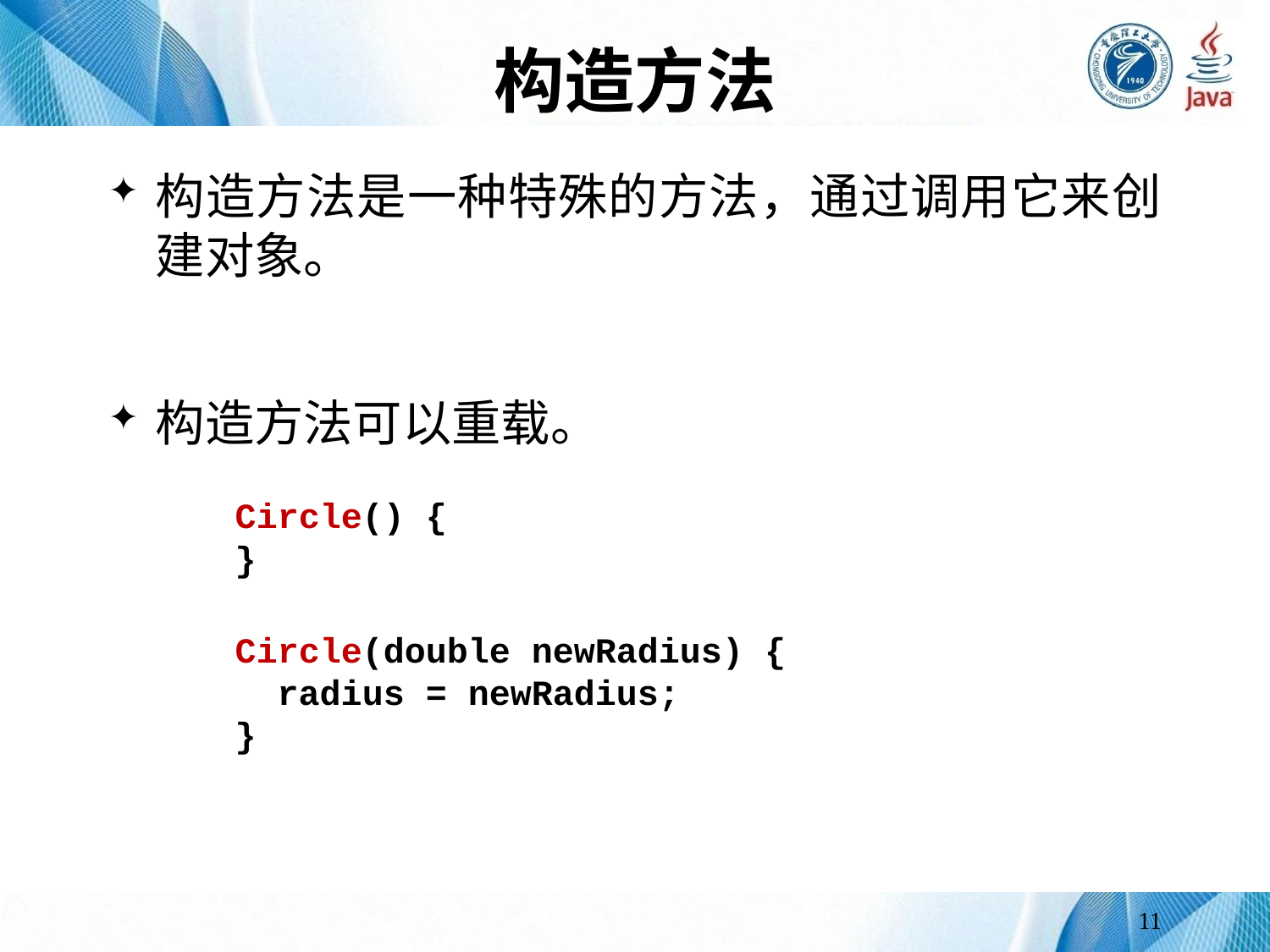

# 构造方法
构造方法是一种特殊的方法，通过调用它来创建对象。

构造方法可以重载。

Circle() {
}

Circle(double newRadius) {
  radius = newRadius;
}

11